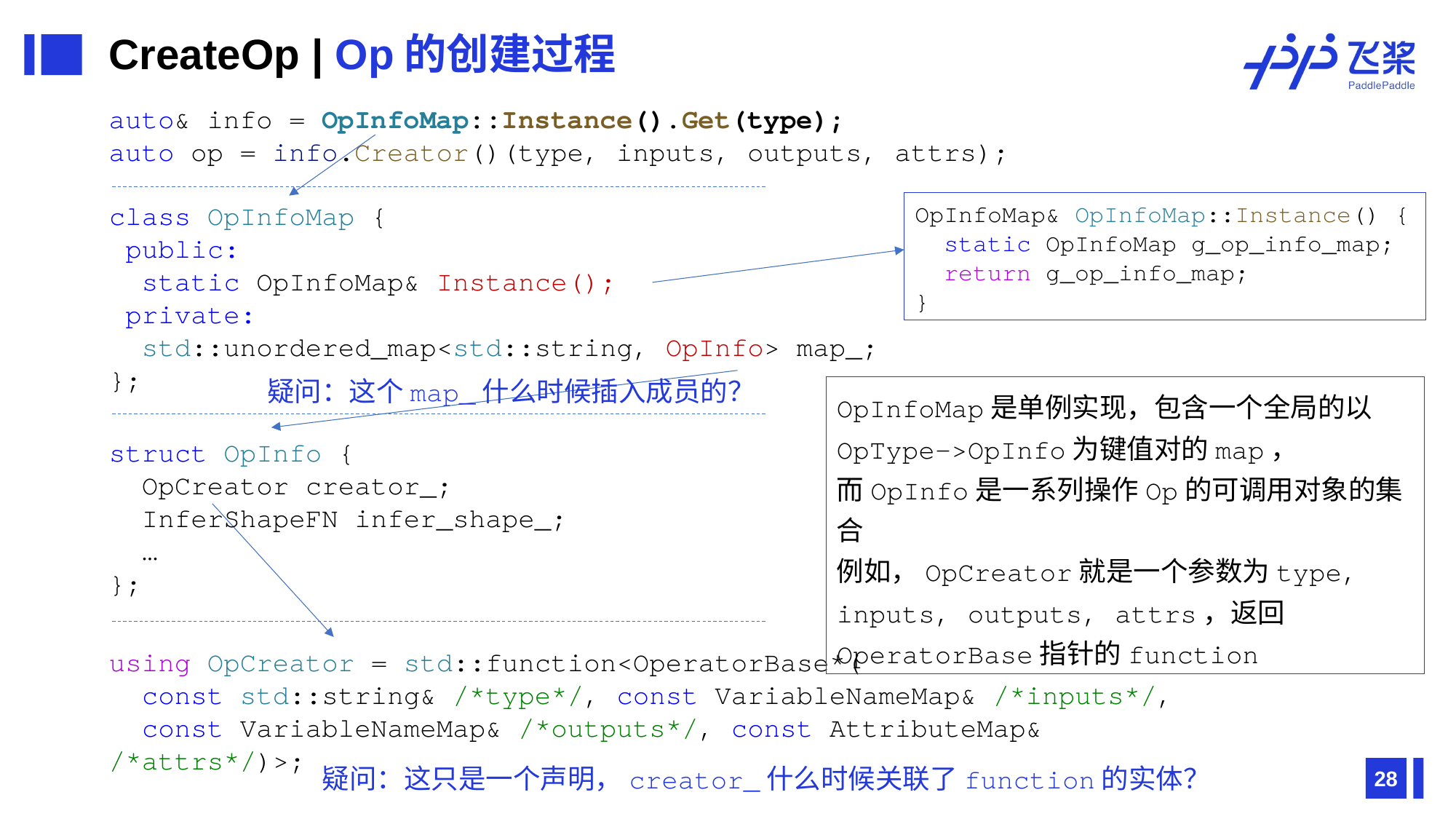

CreateOp | Op的创建过程
auto& info = OpInfoMap::Instance().Get(type);
auto op = info.Creator()(type, inputs, outputs, attrs);
class OpInfoMap {
 public:
  static OpInfoMap& Instance();
 private:
  std::unordered_map<std::string, OpInfo> map_;
};
OpInfoMap& OpInfoMap::Instance() {
  static OpInfoMap g_op_info_map;
  return g_op_info_map;
}
疑问：这个map_什么时候插入成员的？
OpInfoMap是单例实现，包含一个全局的以OpType->OpInfo为键值对的map，
而OpInfo是一系列操作Op的可调用对象的集合
例如，OpCreator就是一个参数为type, inputs, outputs, attrs，返回OperatorBase指针的function
struct OpInfo {
  OpCreator creator_;
  InferShapeFN infer_shape_;
  …
};
using OpCreator = std::function<OperatorBase*(
  const std::string& /*type*/, const VariableNameMap& /*inputs*/,
  const VariableNameMap& /*outputs*/, const AttributeMap& /*attrs*/)>;
疑问：这只是一个声明，creator_什么时候关联了function的实体？
28